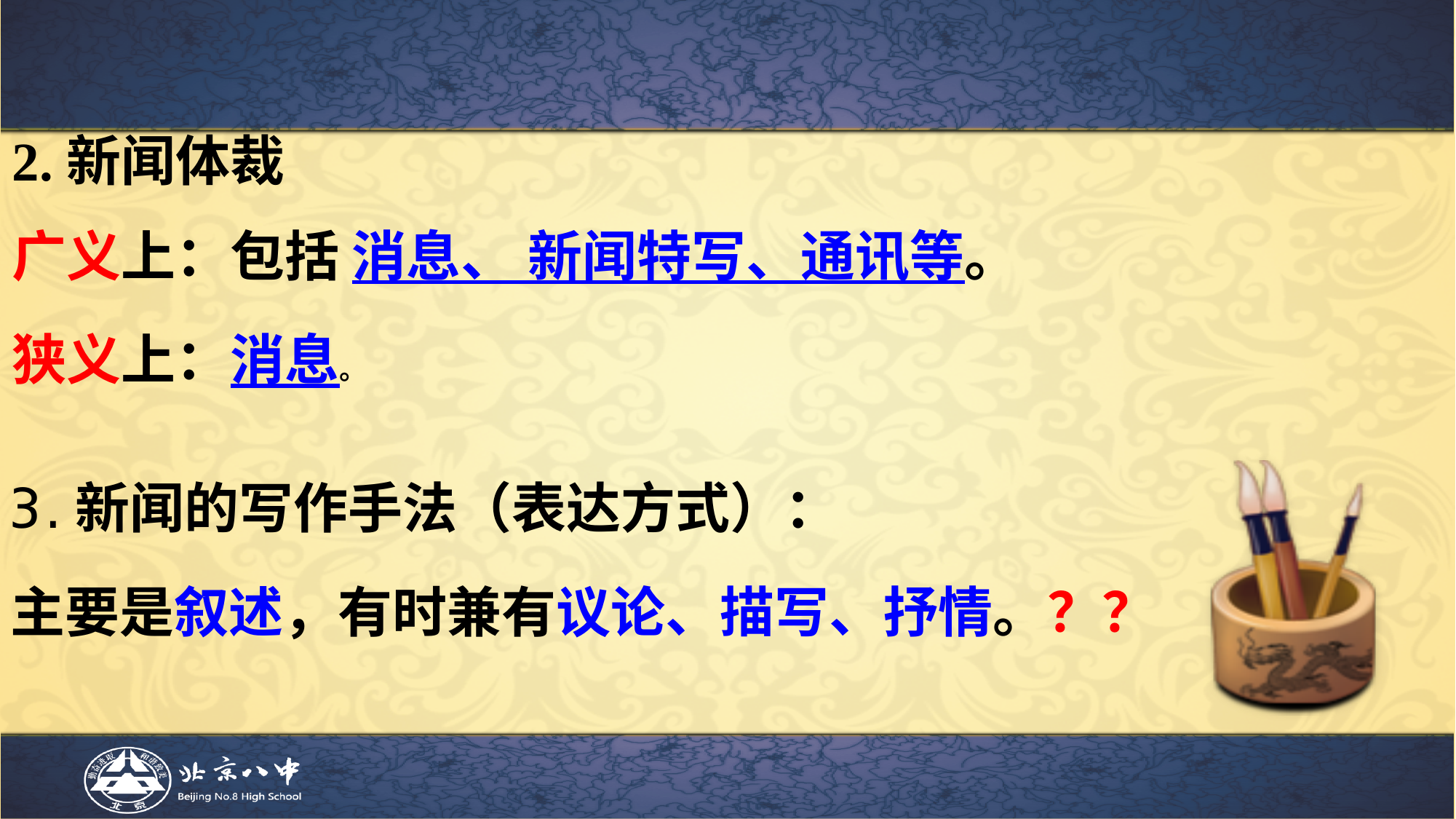

2.新闻体裁
广义上：包括 消息、 新闻特写、通讯等。
狭义上：消息。
3.新闻的写作手法（表达方式）：

主要是叙述，有时兼有议论、描写、抒情。？？